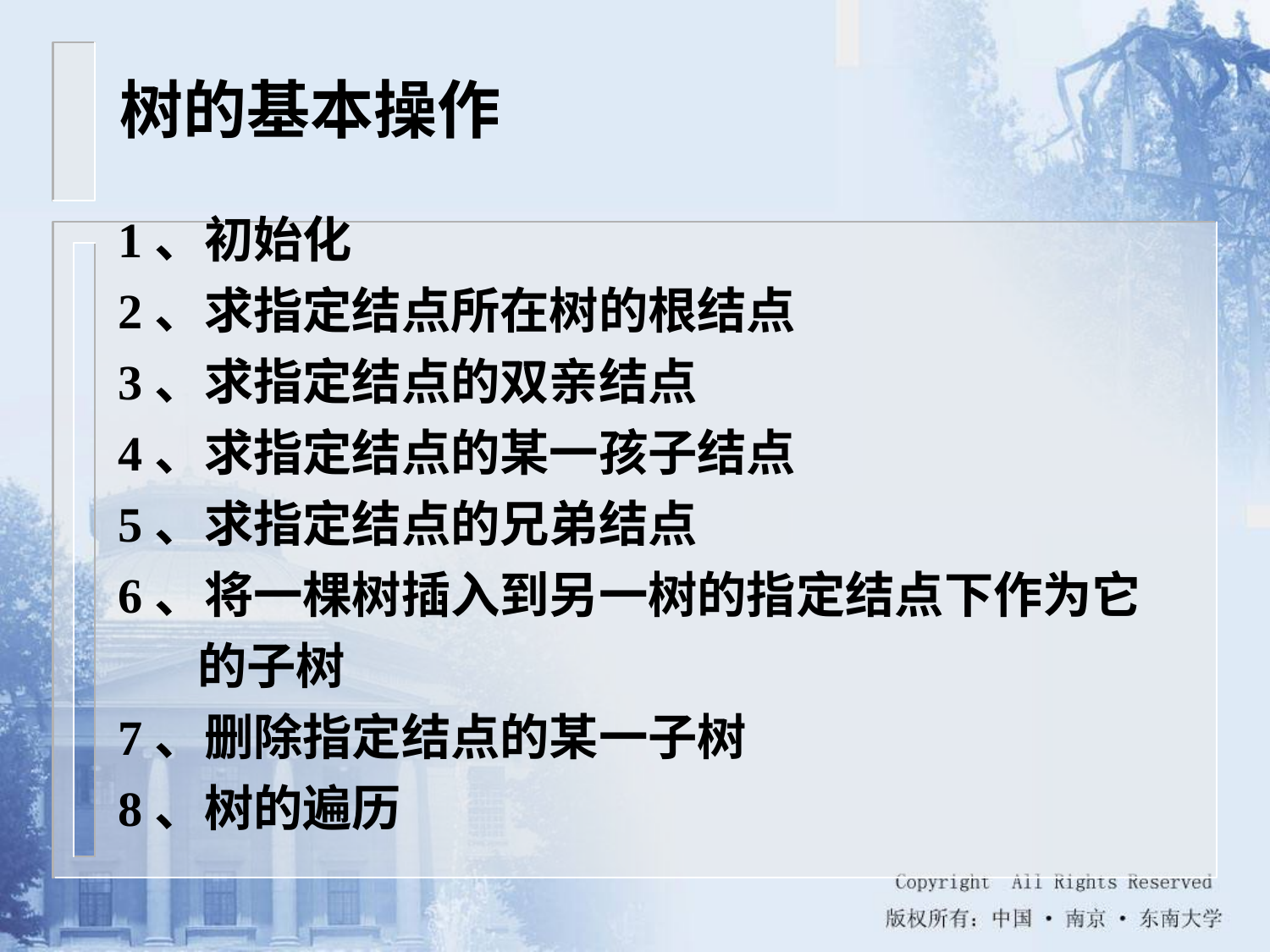

树的基本操作
1、初始化
2、求指定结点所在树的根结点
3、求指定结点的双亲结点
4、求指定结点的某一孩子结点
5、求指定结点的兄弟结点
6、将一棵树插入到另一树的指定结点下作为它
      的子树
7、删除指定结点的某一子树
8、树的遍历